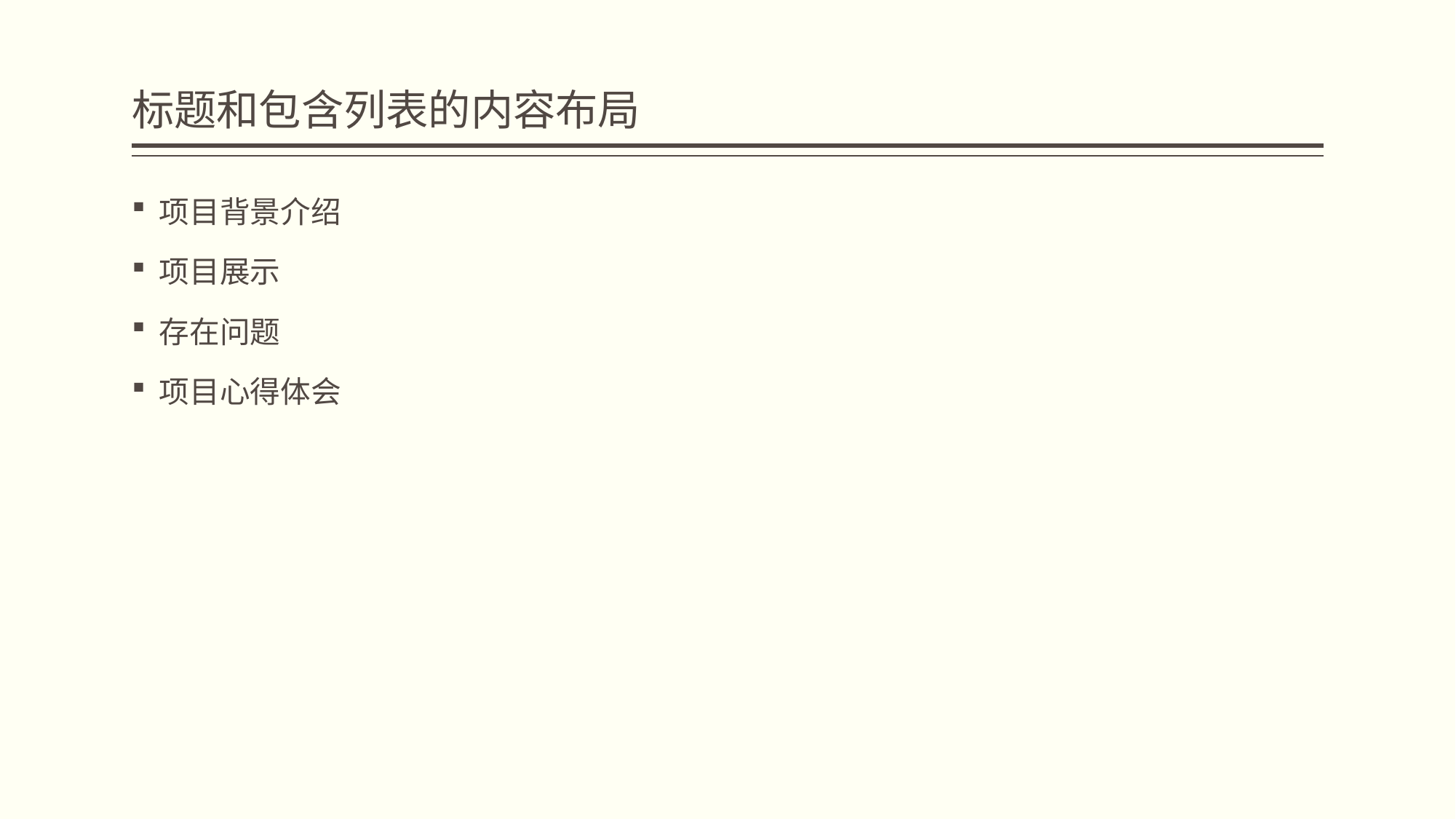

# 标题和包含列表的内容布局
项目背景介绍
项目展示
存在问题
项目心得体会